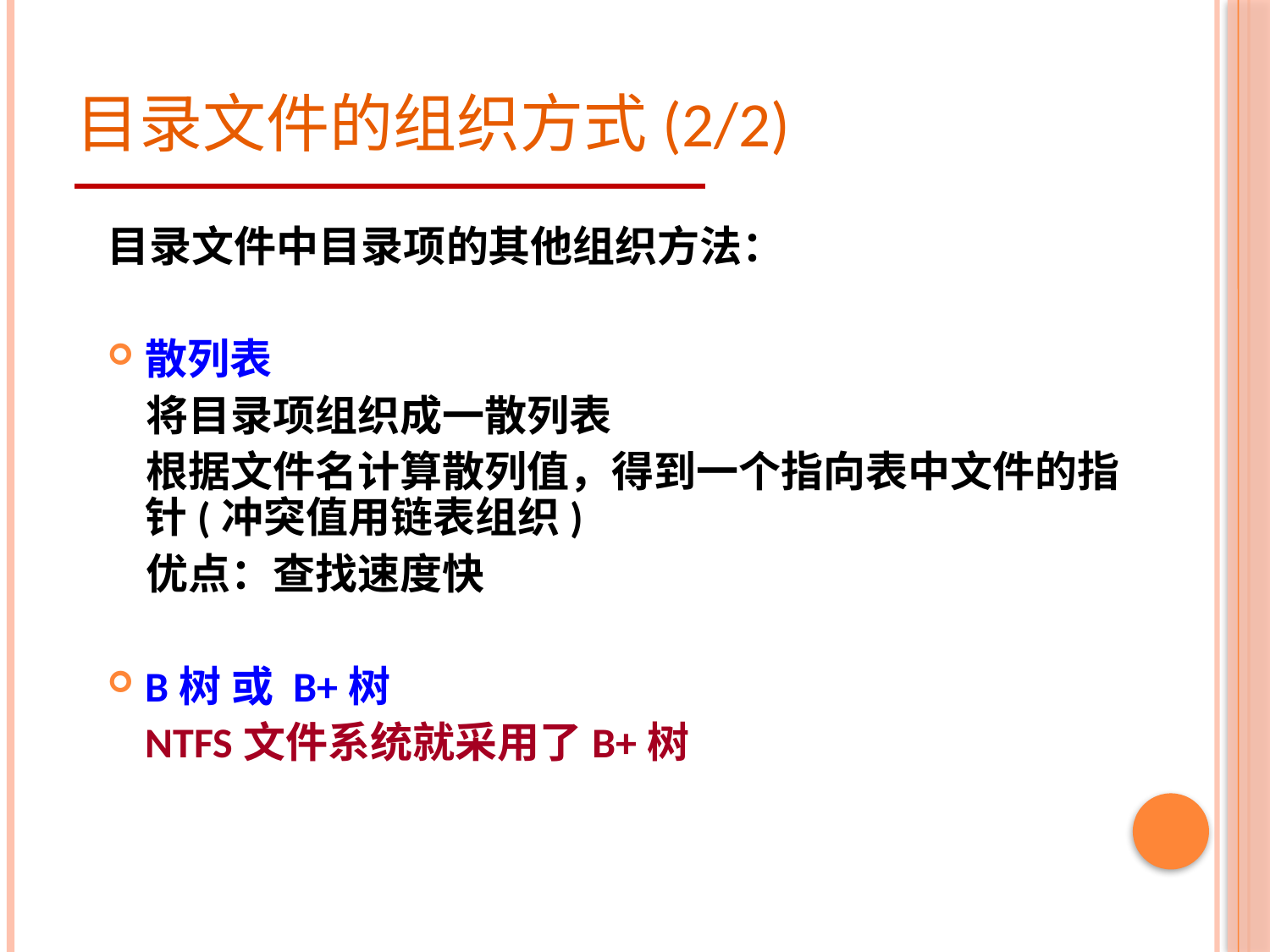

# 目录文件的组织方式(2/2)
目录文件中目录项的其他组织方法：

散列表
   将目录项组织成一散列表
   根据文件名计算散列值，得到一个指向表中文件的指针(冲突值用链表组织)
   优点：查找速度快

B树 或 B+树
    NTFS文件系统就采用了B+树